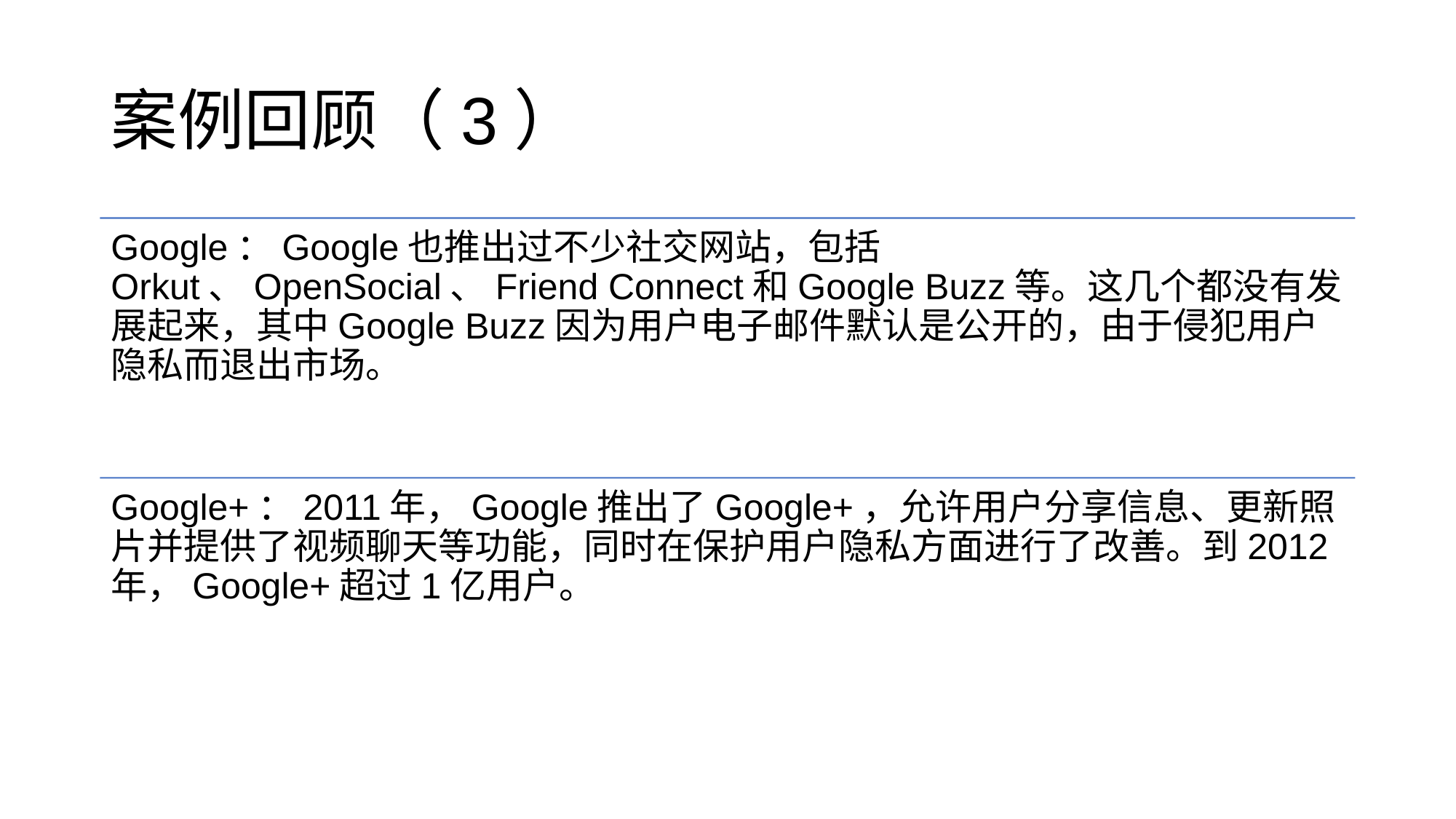

# 案例回顾（3）
Google：Google也推出过不少社交网站，包括Orkut、OpenSocial、Friend Connect和Google Buzz等。这几个都没有发展起来，其中Google Buzz因为用户电子邮件默认是公开的，由于侵犯用户隐私而退出市场。
Google+：2011年，Google推出了Google+，允许用户分享信息、更新照片并提供了视频聊天等功能，同时在保护用户隐私方面进行了改善。到2012年，Google+超过1亿用户。